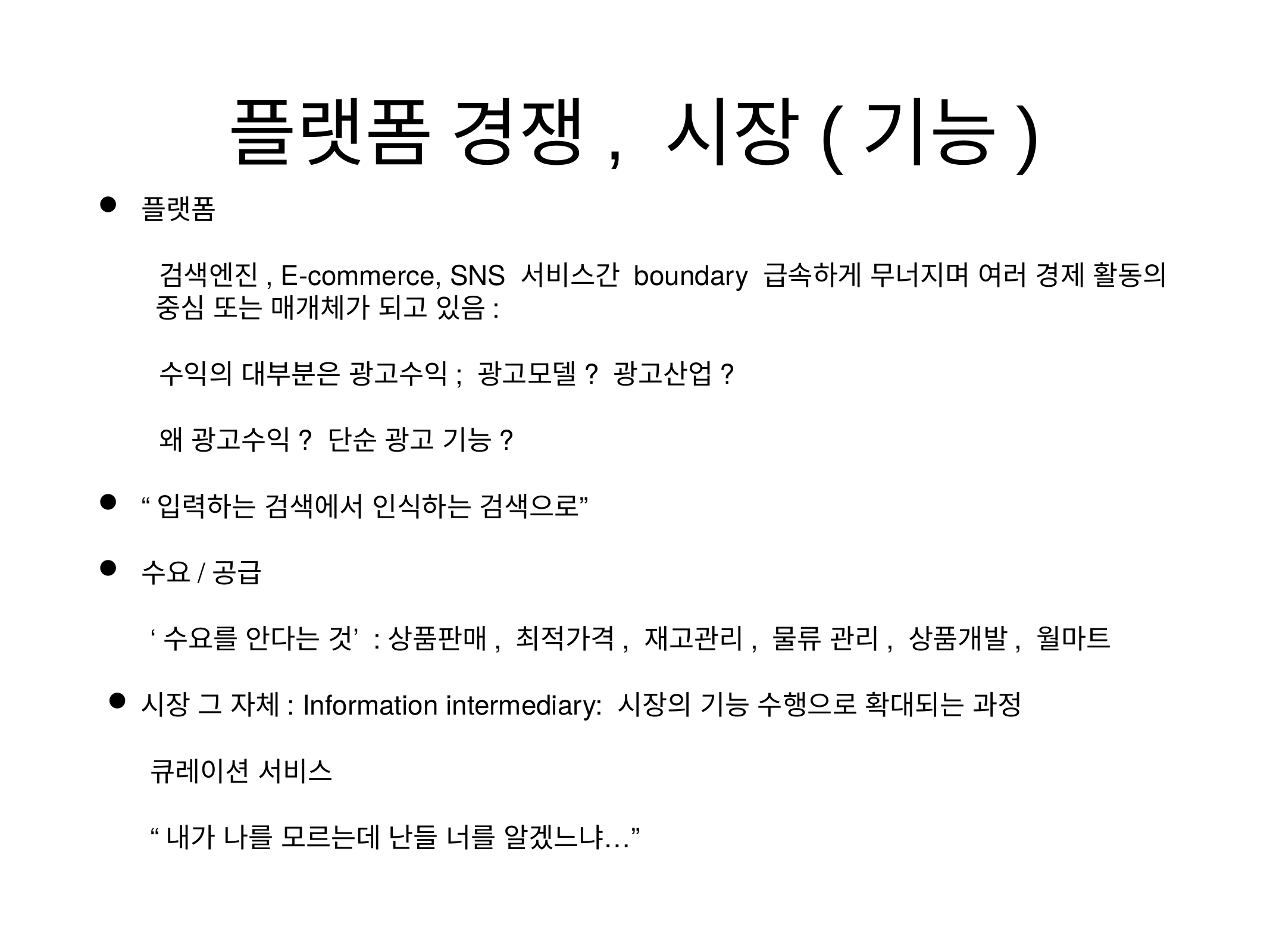

# 플랫폼 경쟁, 시장(기능)
플랫폼
검색엔진, E-commerce, SNS 서비스간 boundary 급속하게 무너지며 여러 경제 활동의 중심 또는 매개체가 되고 있음:
수익의 대부분은 광고수익; 광고모델? 광고산업?
왜 광고수익? 단순 광고 기능?
“입력하는 검색에서 인식하는 검색으로”
수요/공급
‘수요를 안다는 것’ :상품판매, 최적가격, 재고관리, 물류 관리, 상품개발, 월마트
시장 그 자체: Information intermediary: 시장의 기능 수행으로 확대되는 과정
큐레이션 서비스
“내가 나를 모르는데 난들 너를 알겠느냐…”